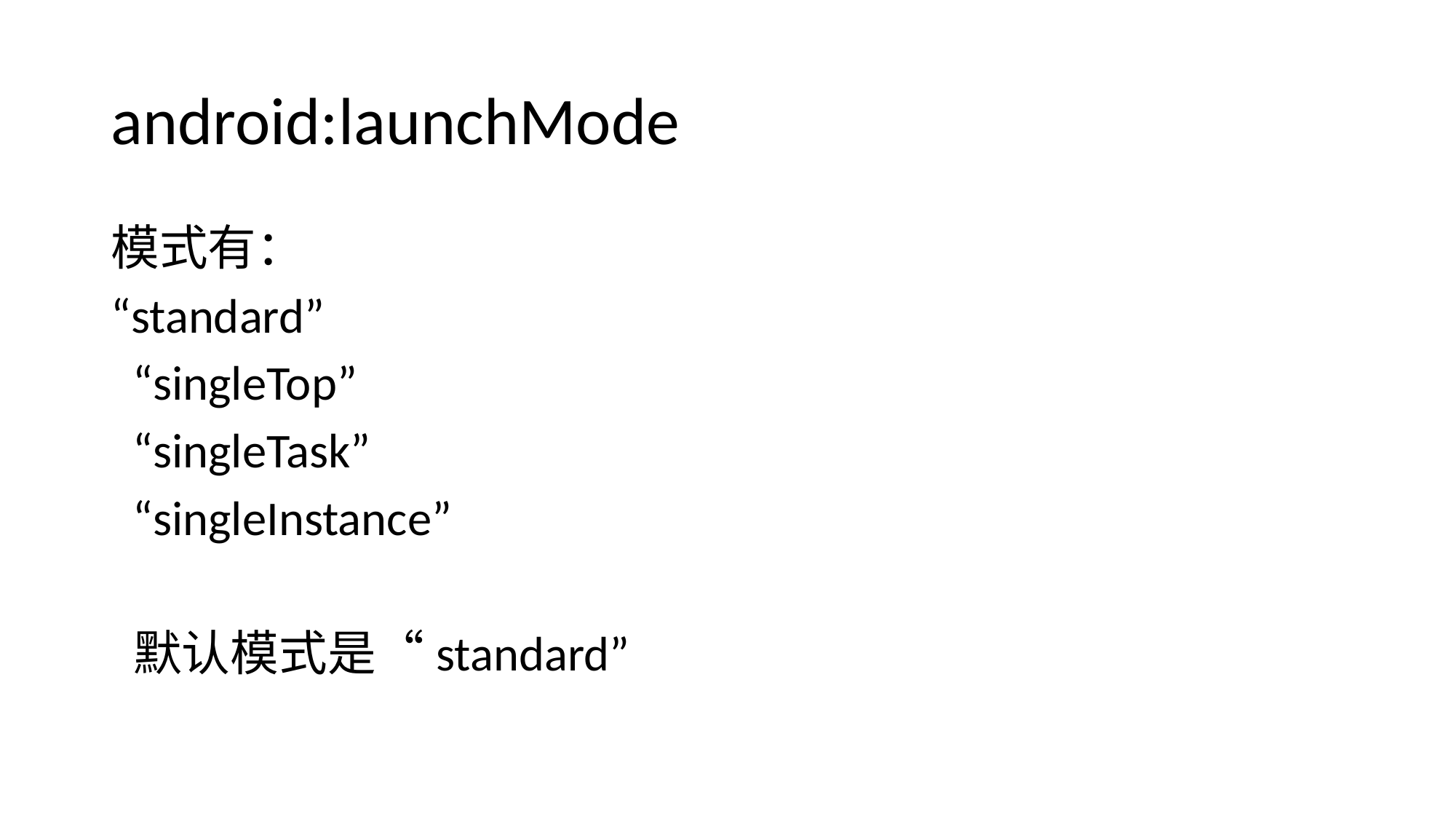

# android:launchMode
模式有：
“standard”
  “singleTop”
  “singleTask”
  “singleInstance”

 默认模式是“standard”